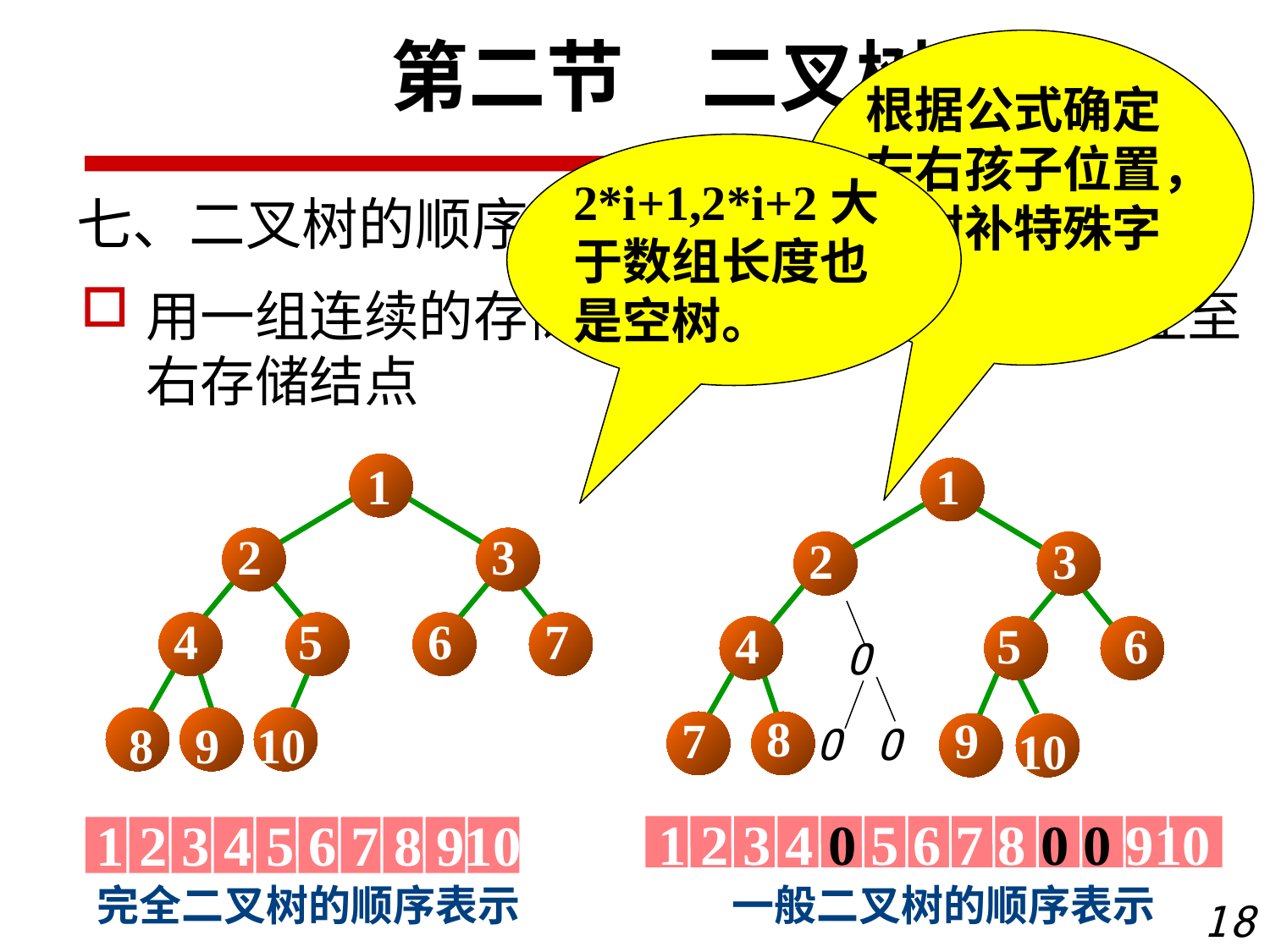

第二节　二叉树
根据公式确定左右孩子位置，空树补特殊字符。
2*i+1,2*i+2大于数组长度也是空树。
# 七、二叉树的顺序存储结构
用一组连续的存储单元依次自上而下,自左至右存储结点
1

2
3

4
5
6
7

8

9
10

1

2
3

4
5
6

8
7
9

10
9

0
0
0

1 2 3 4 0 5 6 7 8 0 0 910

1 2 3 4 5 6 7 8 910

完全二叉树的顺序表示　　　　　一般二叉树的顺序表示
18